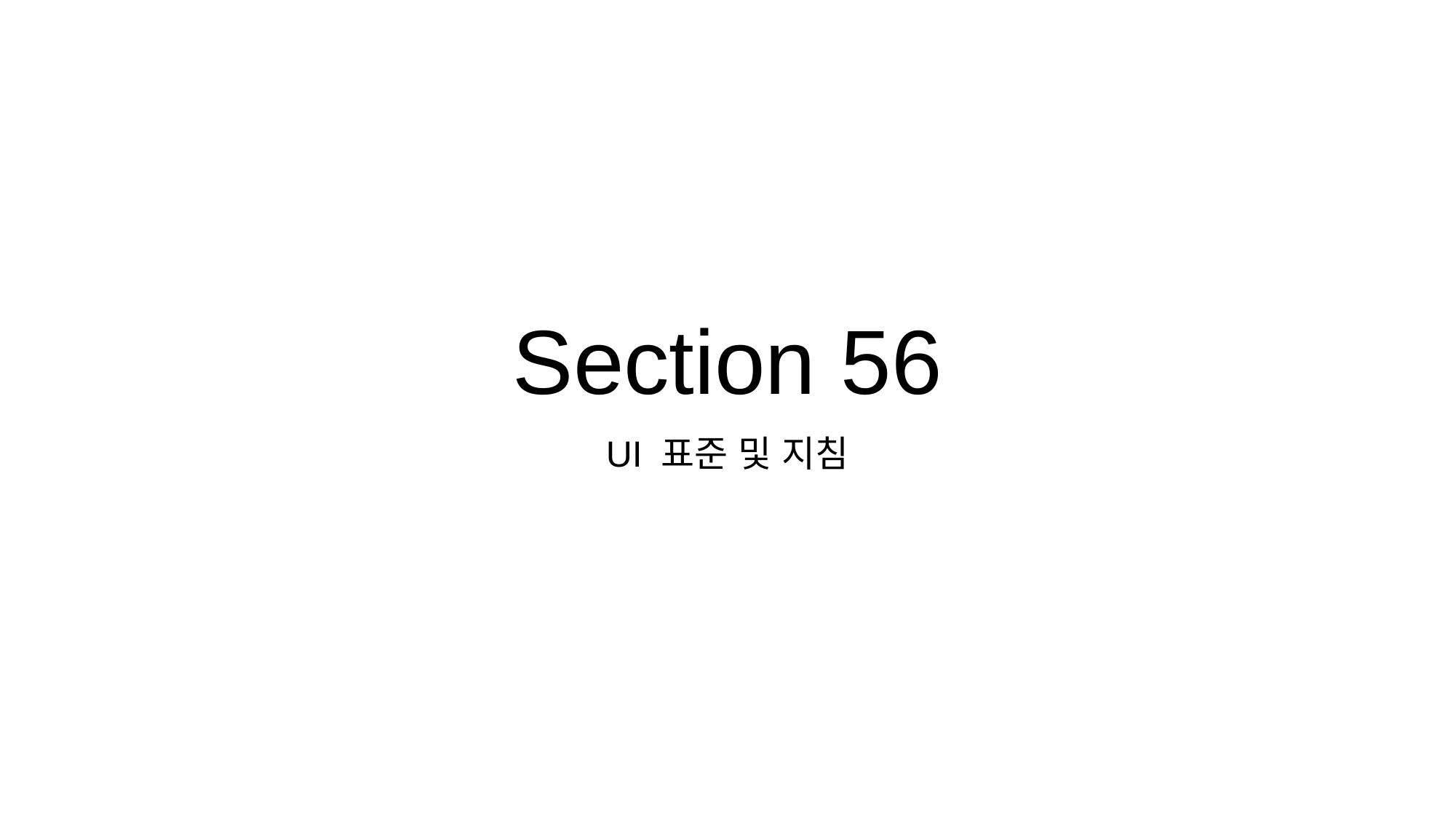

# Section 56
UI 표준 및 지침